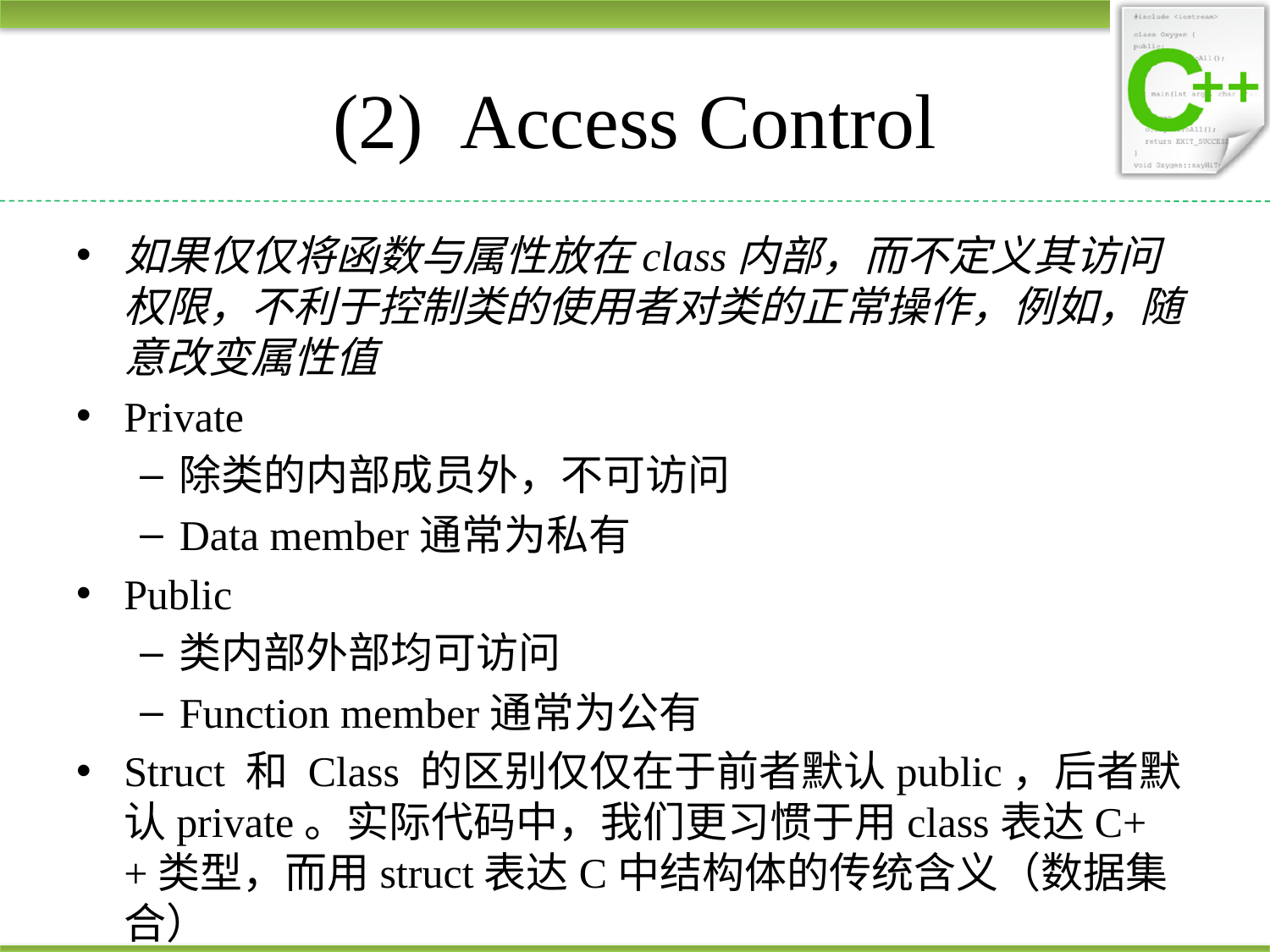

# (2)	Access Control
如果仅仅将函数与属性放在class内部，而不定义其访问权限，不利于控制类的使用者对类的正常操作，例如，随意改变属性值
Private
除类的内部成员外，不可访问
Data member通常为私有
Public
类内部外部均可访问
Function member通常为公有
Struct 和 Class 的区别仅仅在于前者默认public，后者默认private。实际代码中，我们更习惯于用class表达C++类型，而用struct表达C中结构体的传统含义（数据集合）